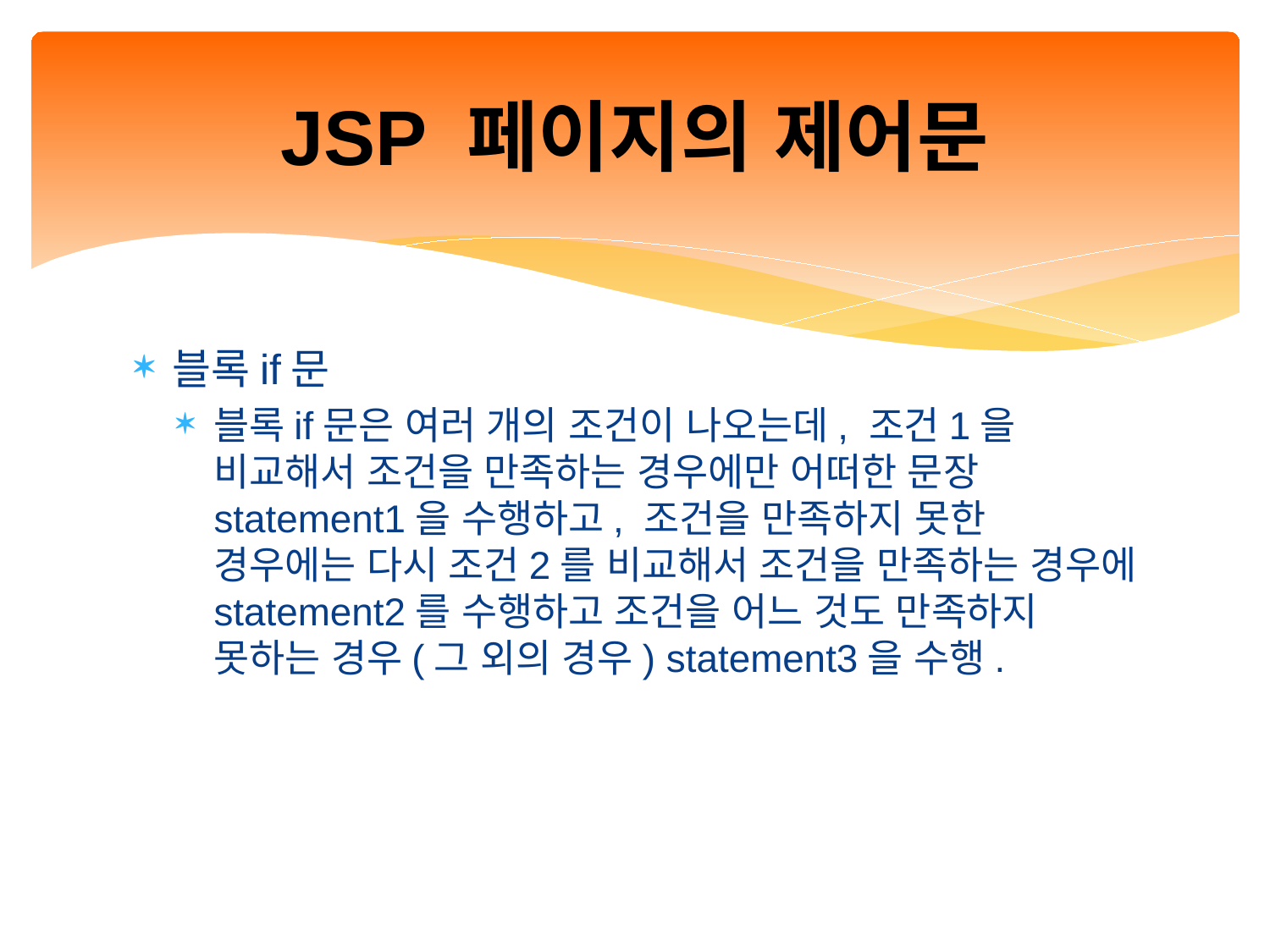

# JSP 페이지의 제어문
블록if문
블록if문은 여러 개의 조건이 나오는데, 조건1을 비교해서 조건을 만족하는 경우에만 어떠한 문장 statement1을 수행하고, 조건을 만족하지 못한 경우에는 다시 조건2를 비교해서 조건을 만족하는 경우에 statement2를 수행하고 조건을 어느 것도 만족하지 못하는 경우(그 외의 경우) statement3을 수행.